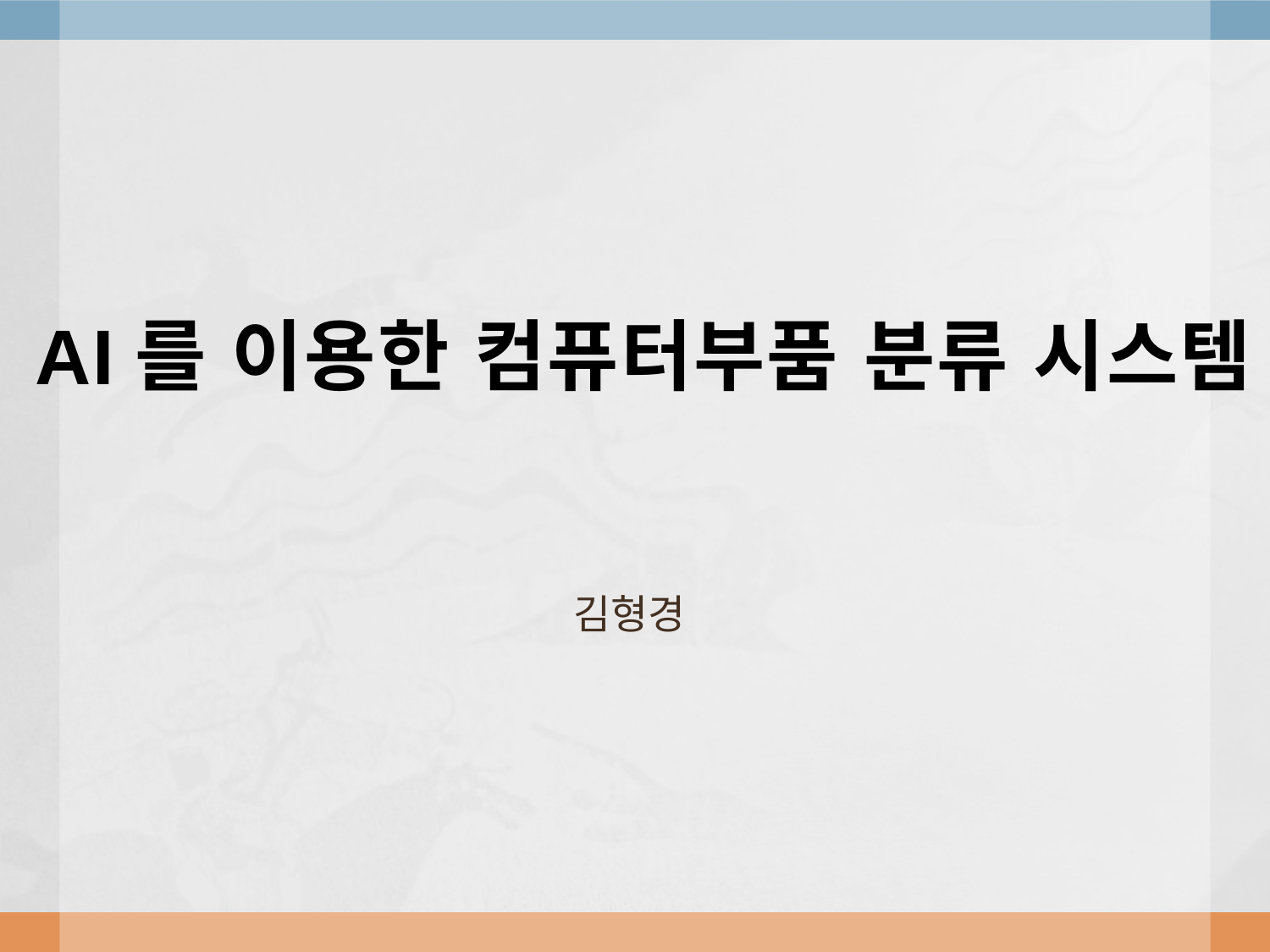

# AI를 이용한 컴퓨터부품 분류 시스템

김형경